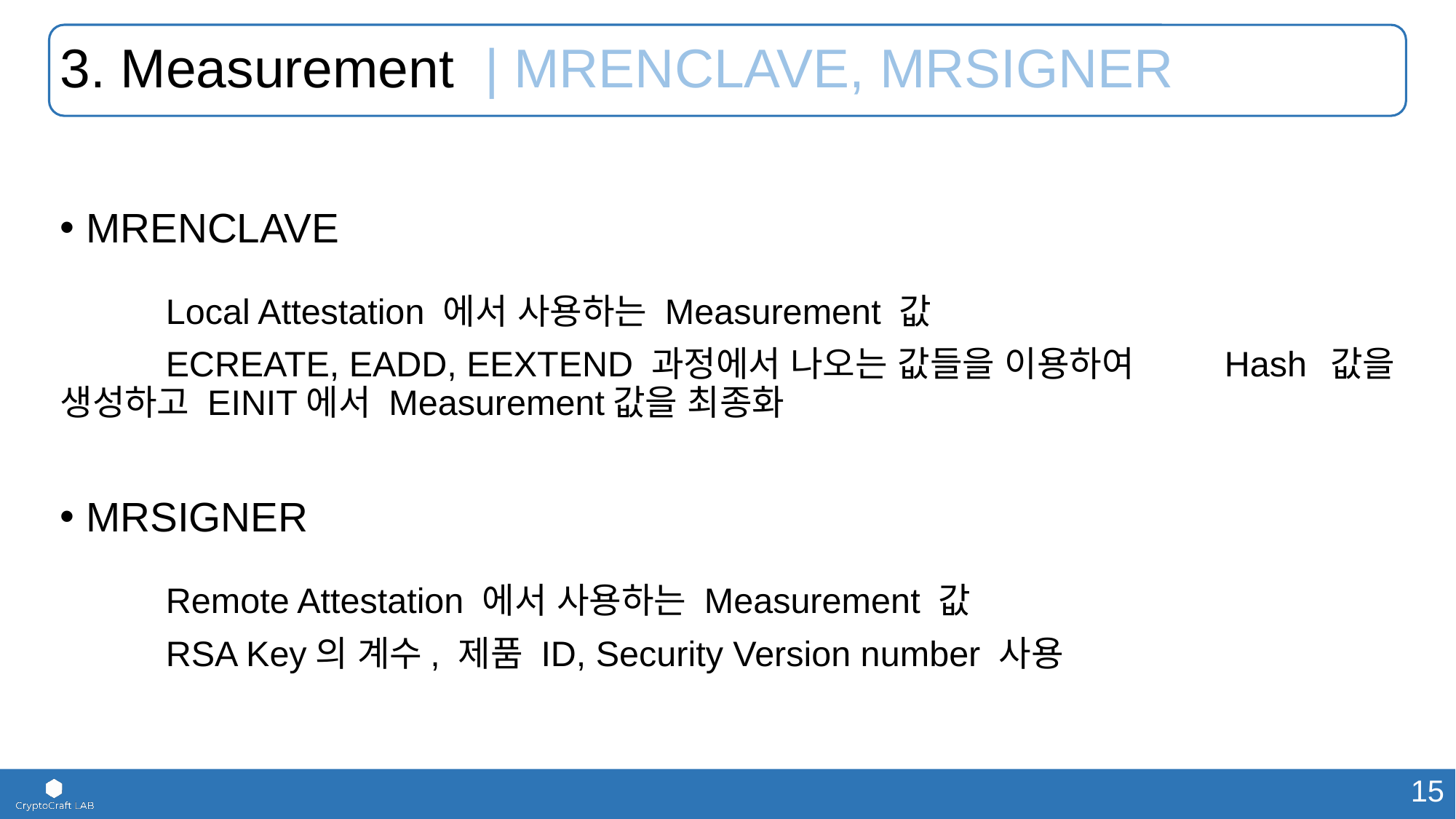

# 3. Measurement  | MRENCLAVE, MRSIGNER

MRENCLAVE

	Local Attestation 에서 사용하는 Measurement 값
	ECREATE, EADD, EEXTEND 과정에서 나오는 값들을 이용하여 	Hash	값을 생성하고 EINIT에서 Measurement값을 최종화

MRSIGNER

	Remote Attestation 에서 사용하는 Measurement 값
	RSA Key의 계수, 제품 ID, Security Version number 사용